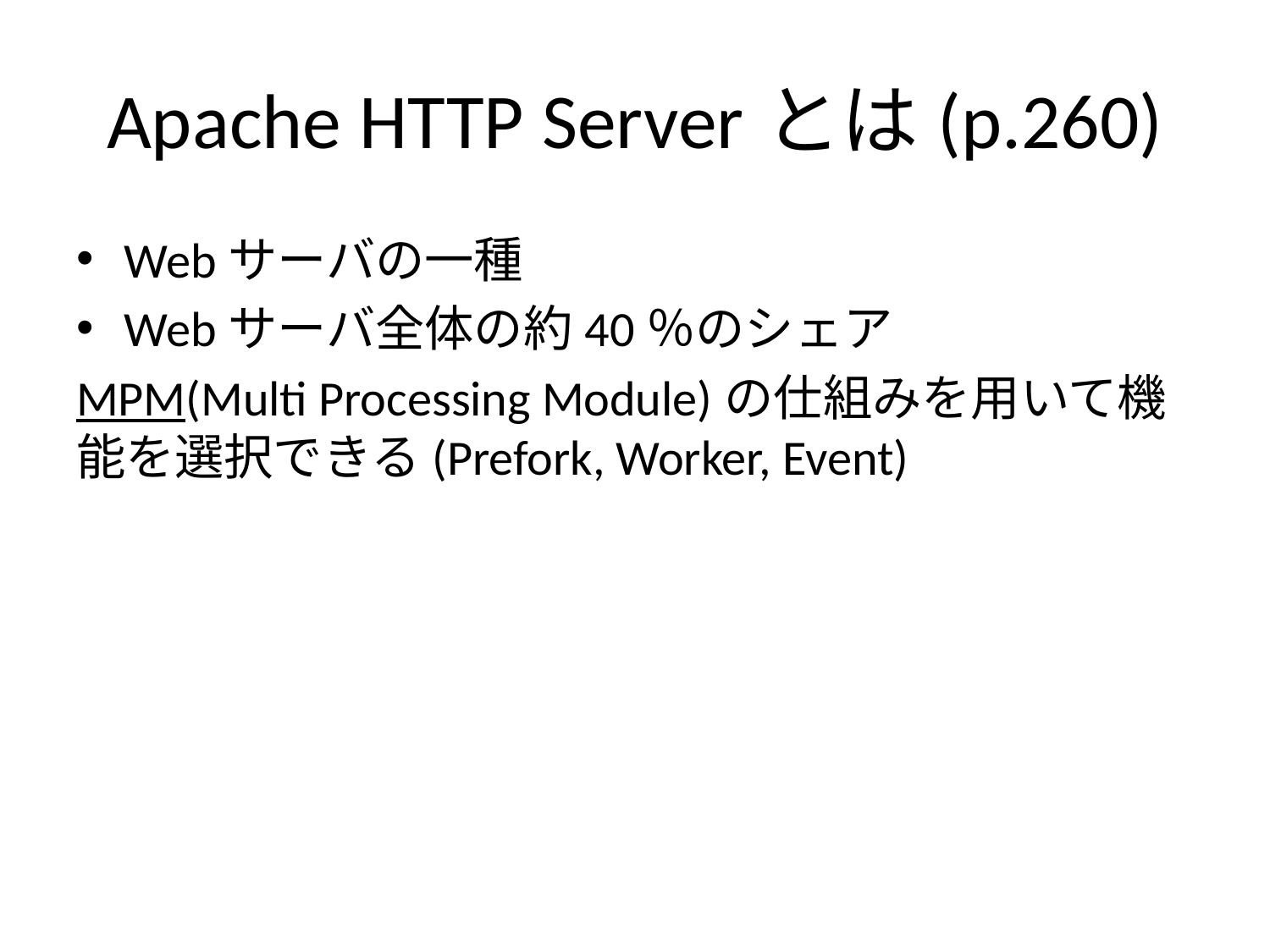

# Apache HTTP Serverとは(p.260)
Webサーバの一種
Webサーバ全体の約40％のシェア
MPM(Multi Processing Module)の仕組みを用いて機能を選択できる(Prefork, Worker, Event)